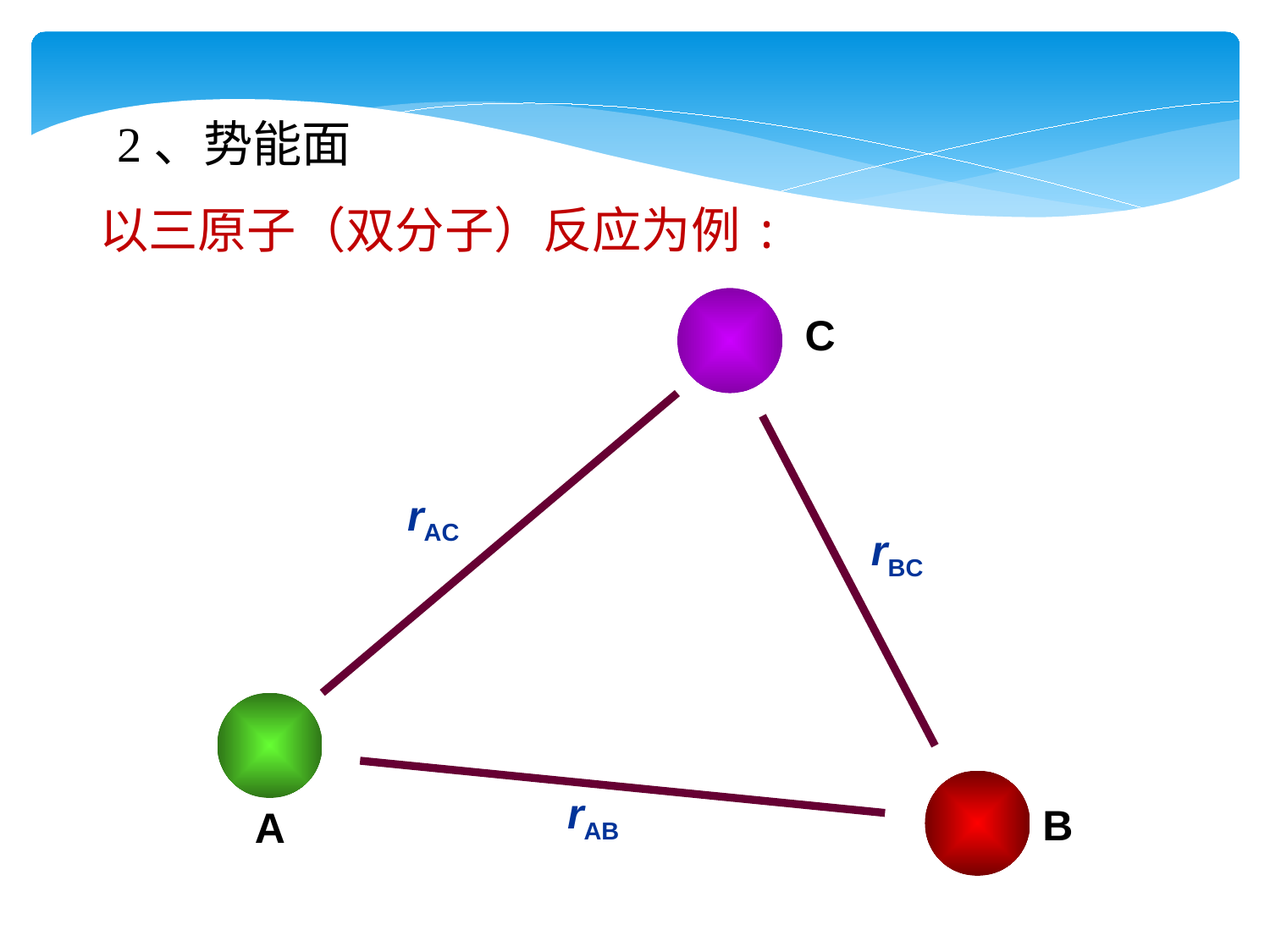

2、势能面
以三原子（双分子）反应为例:

C

rAC
rBC

rAB
B
A